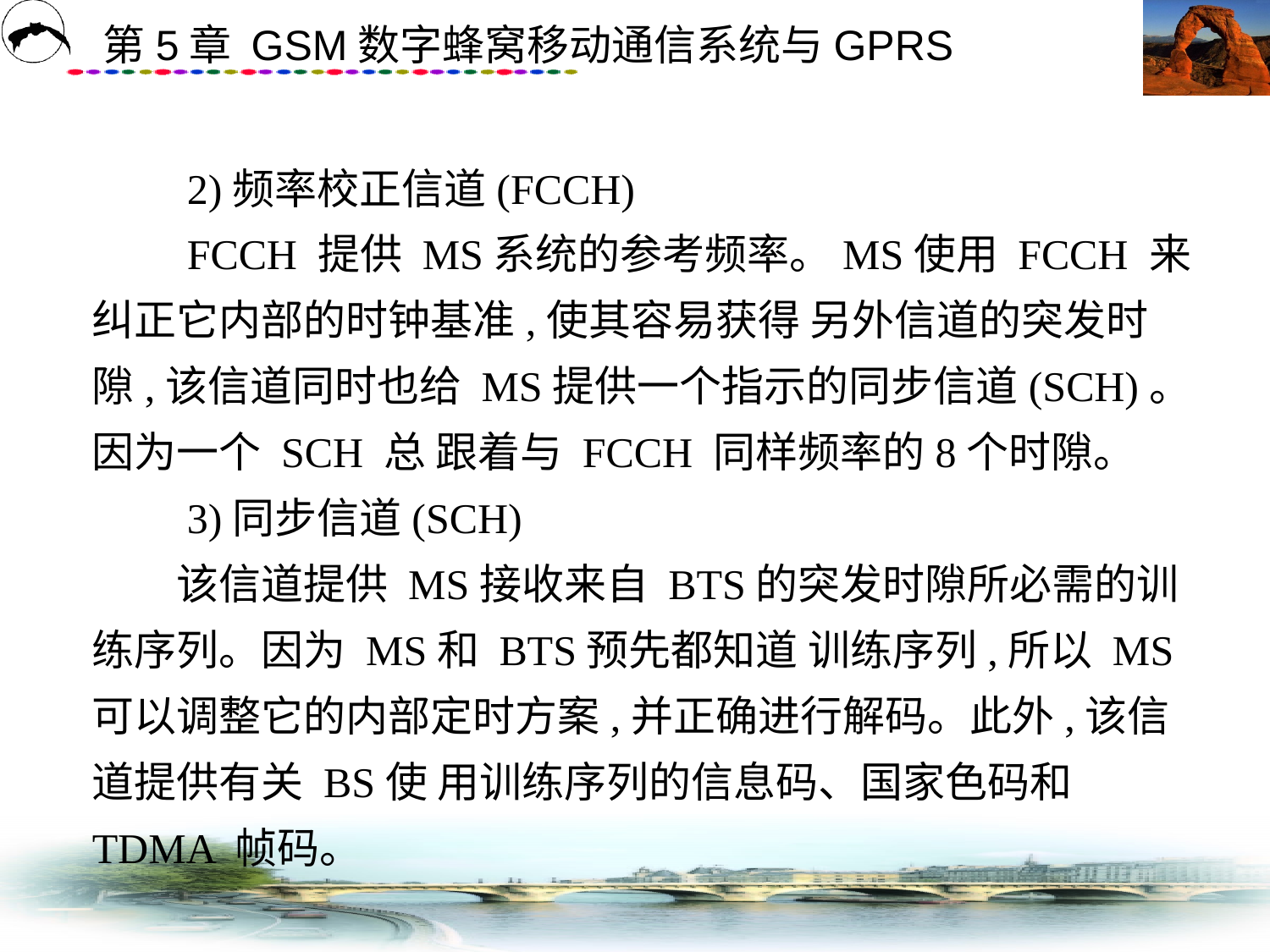

# 2)频率校正信道(FCCH) 　　FCCH 提供 MS系统的参考频率。MS使用 FCCH 来纠正它内部的时钟基准,使其容易获得 另外信道的突发时隙,该信道同时也给 MS提供一个指示的同步信道(SCH)。因为一个 SCH 总 跟着与 FCCH 同样频率的8个时隙。 　　3)同步信道(SCH) 　　该信道提供 MS接收来自 BTS的突发时隙所必需的训练序列。因为 MS和 BTS预先都知道 训练序列,所以 MS可以调整它的内部定时方案,并正确进行解码。此外,该信道提供有关 BS使 用训练序列的信息码、国家色码和 TDMA 帧码。